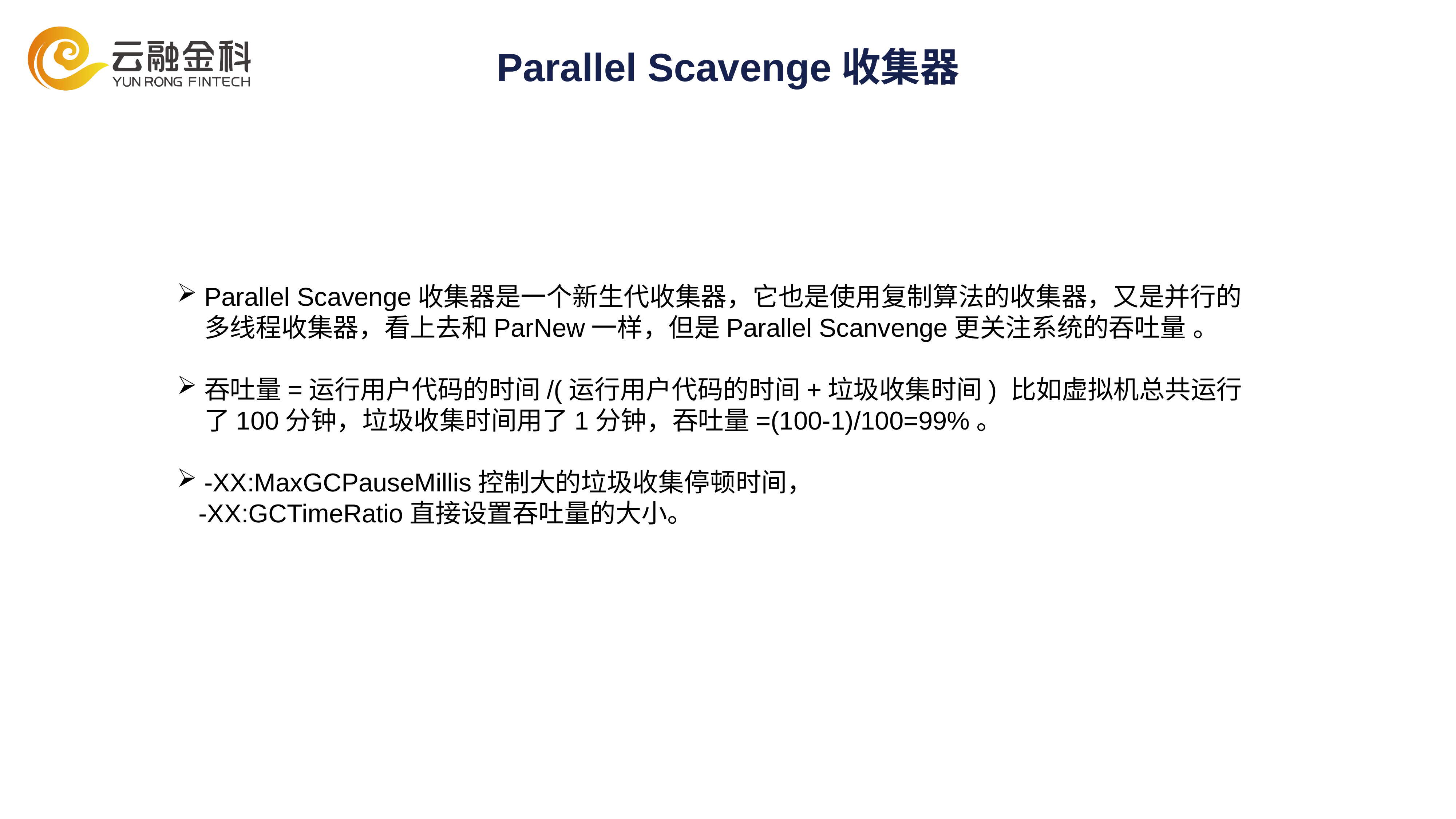

# Parallel Scavenge收集器
Parallel Scavenge收集器是一个新生代收集器，它也是使用复制算法的收集器，又是并行的多线程收集器，看上去和ParNew一样，但是Parallel Scanvenge更关注系统的吞吐量 。

吞吐量=运行用户代码的时间/(运行用户代码的时间+垃圾收集时间) 比如虚拟机总共运行了100分钟，垃圾收集时间用了1分钟，吞吐量=(100-1)/100=99%。

-XX:MaxGCPauseMillis控制大的垃圾收集停顿时间，
   -XX:GCTimeRatio直接设置吞吐量的大小。